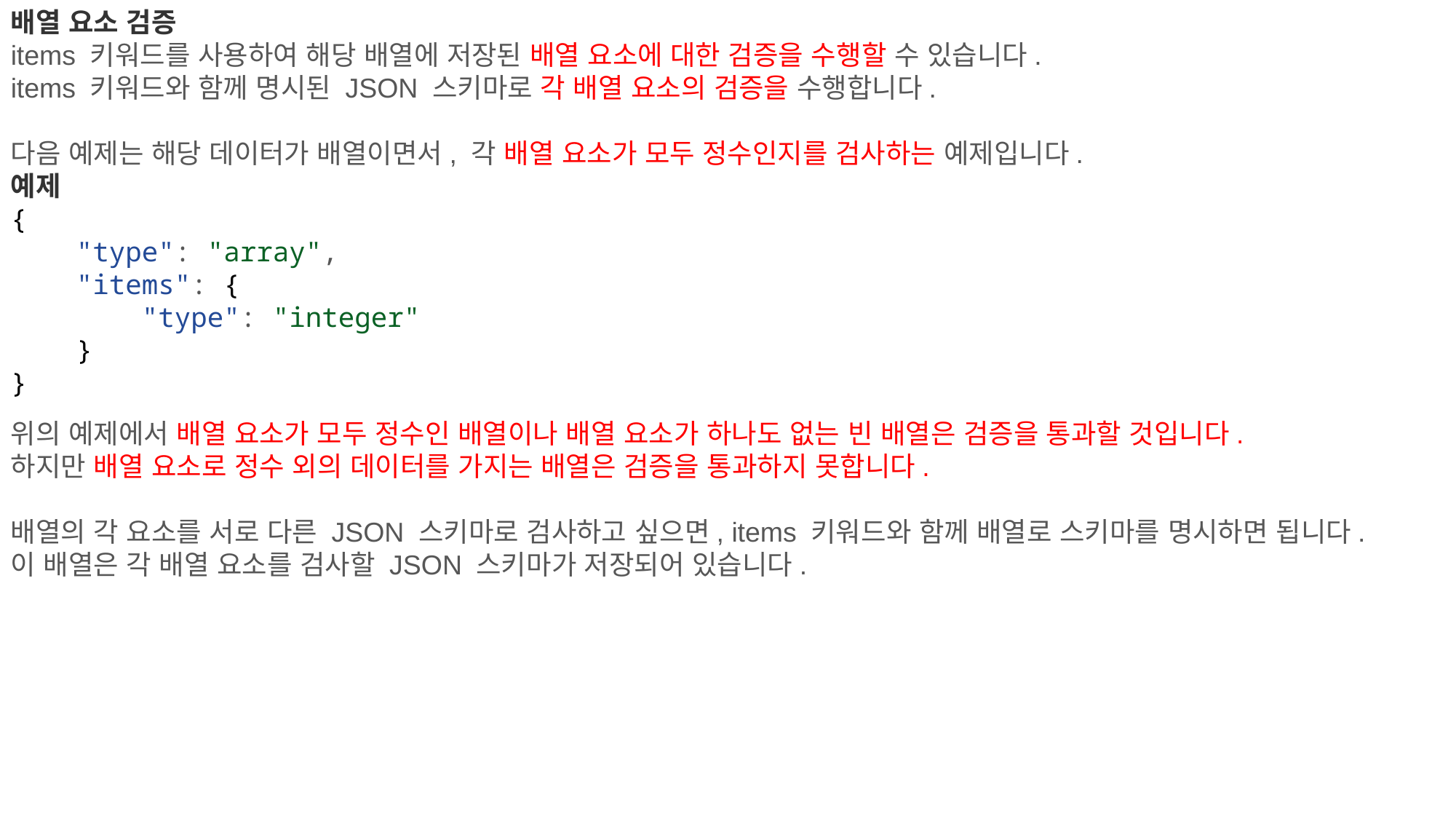

배열 요소 검증
items 키워드를 사용하여 해당 배열에 저장된 배열 요소에 대한 검증을 수행할 수 있습니다.
items 키워드와 함께 명시된 JSON 스키마로 각 배열 요소의 검증을 수행합니다.

다음 예제는 해당 데이터가 배열이면서, 각 배열 요소가 모두 정수인지를 검사하는 예제입니다.
예제
{
    "type": "array",
    "items": {
        "type": "integer"
    }
}
위의 예제에서 배열 요소가 모두 정수인 배열이나 배열 요소가 하나도 없는 빈 배열은 검증을 통과할 것입니다.
하지만 배열 요소로 정수 외의 데이터를 가지는 배열은 검증을 통과하지 못합니다.

배열의 각 요소를 서로 다른 JSON 스키마로 검사하고 싶으면, items 키워드와 함께 배열로 스키마를 명시하면 됩니다.
이 배열은 각 배열 요소를 검사할 JSON 스키마가 저장되어 있습니다.